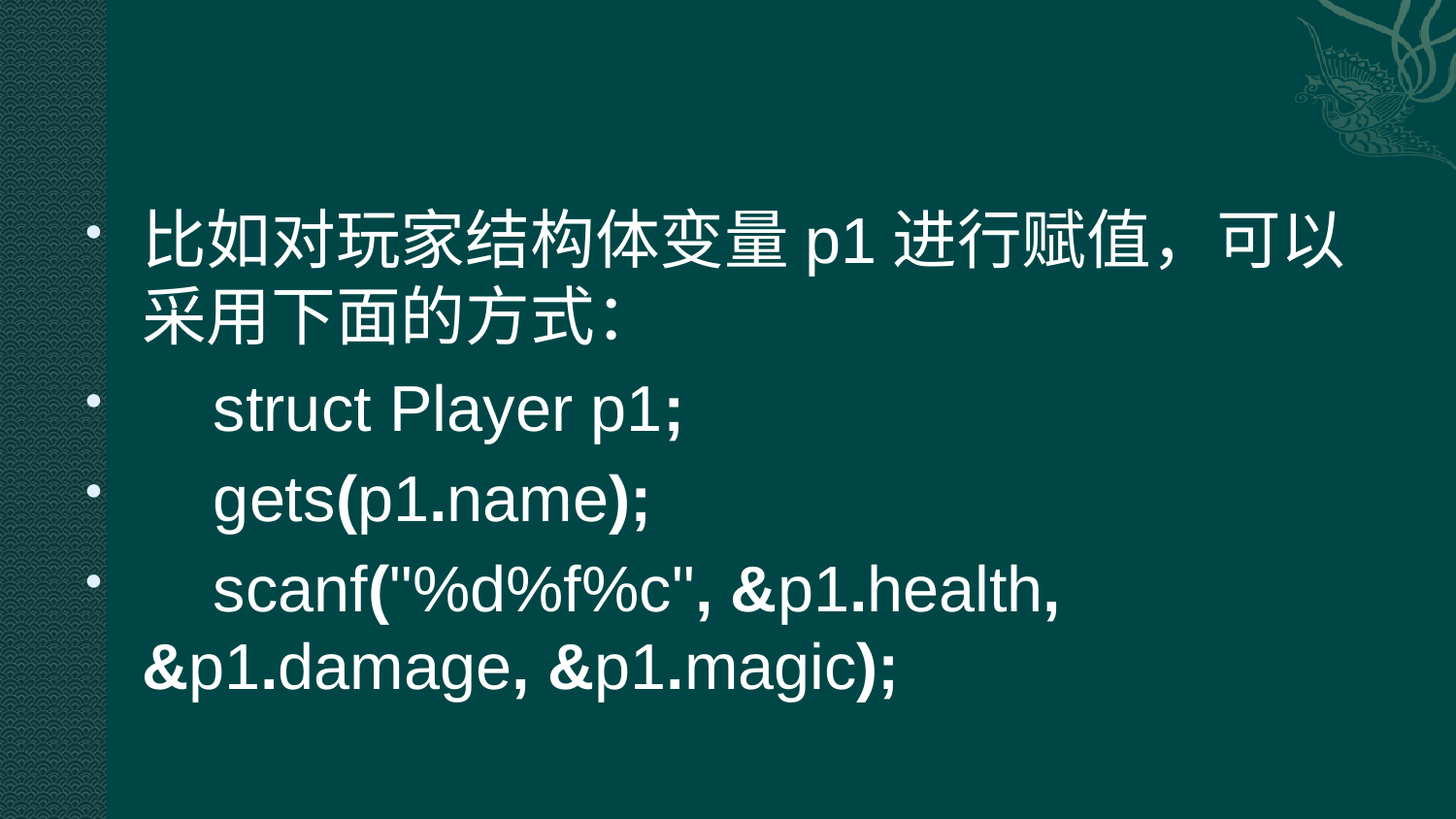

#
比如对玩家结构体变量p1进行赋值，可以采用下面的方式：
    struct Player p1;
    gets(p1.name);
    scanf("%d%f%c", &p1.health, &p1.damage, &p1.magic);